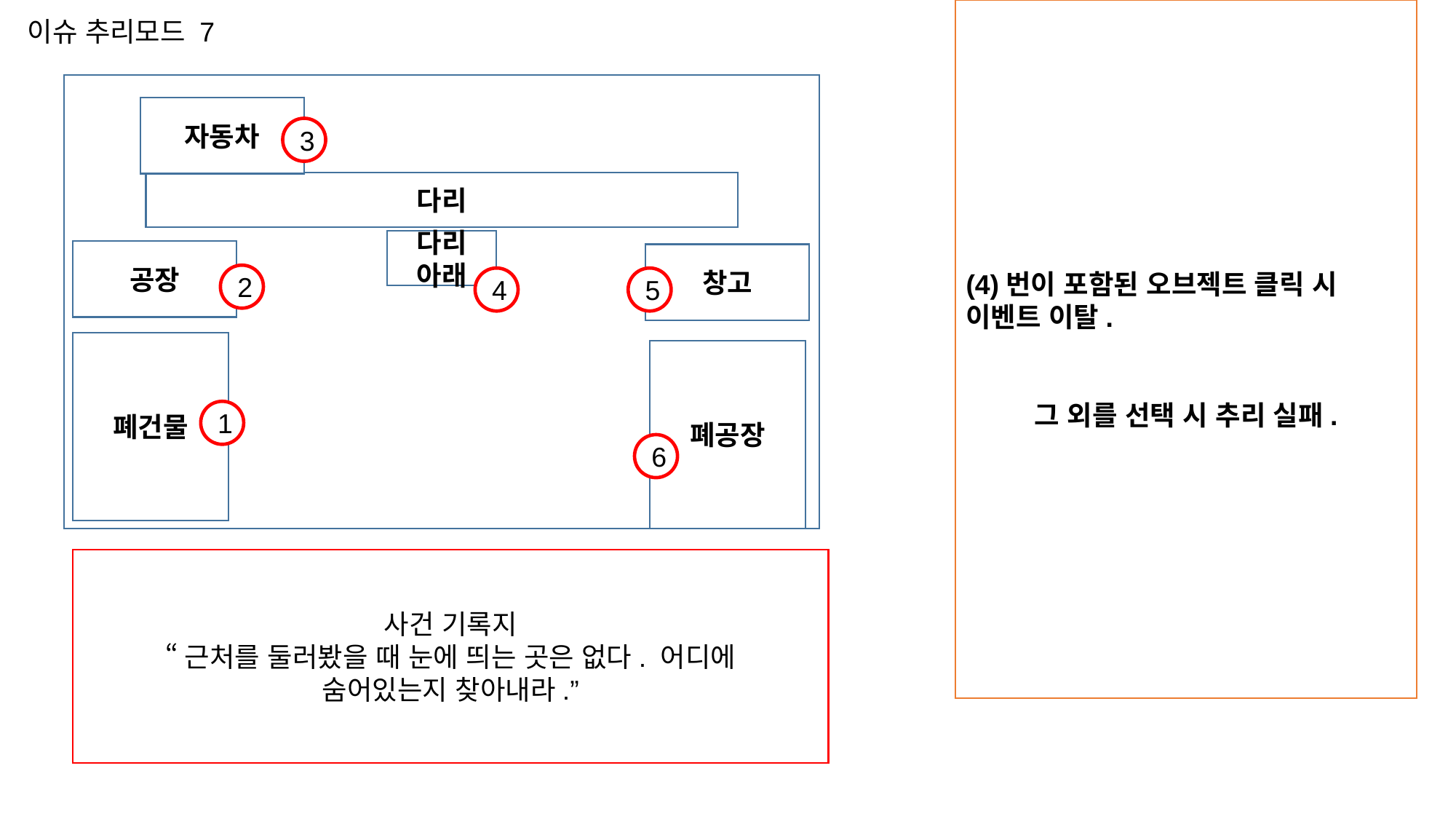

(4)번이 포함된 오브젝트 클릭 시 이벤트 이탈.

그 외를 선택 시 추리 실패.
이슈 추리모드 7

자동차
3
다리
다리 아래
공장
창고
2
4
5
폐건물
폐공장
1
6
사건 기록지
“근처를 둘러봤을 때 눈에 띄는 곳은 없다. 어디에
숨어있는지 찾아내라.”